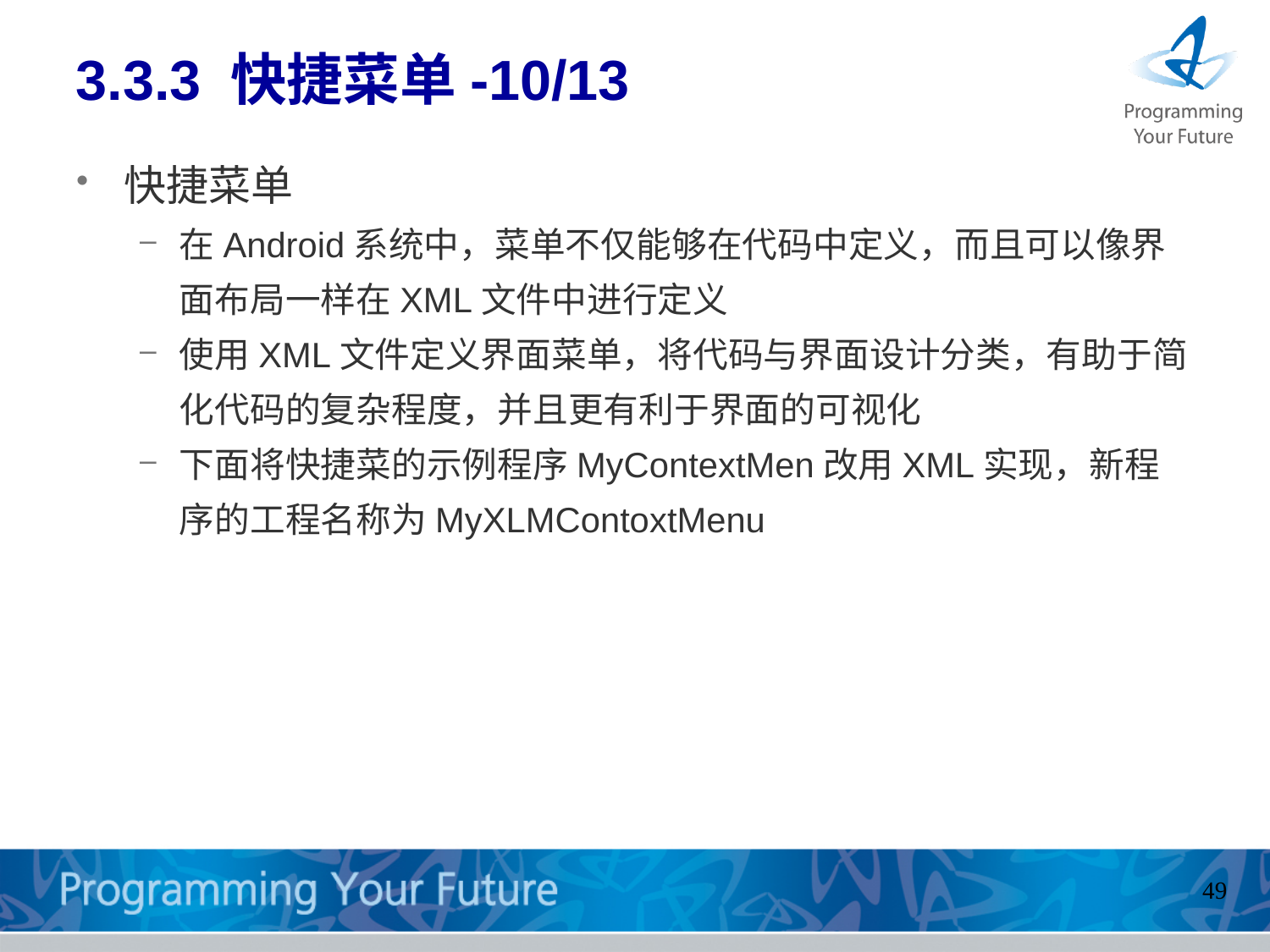

3.3.3 快捷菜单-10/13
快捷菜单
在Android系统中，菜单不仅能够在代码中定义，而且可以像界面布局一样在XML文件中进行定义
使用XML文件定义界面菜单，将代码与界面设计分类，有助于简化代码的复杂程度，并且更有利于界面的可视化
下面将快捷菜的示例程序MyContextMen改用XML实现，新程序的工程名称为MyXLMContoxtMenu